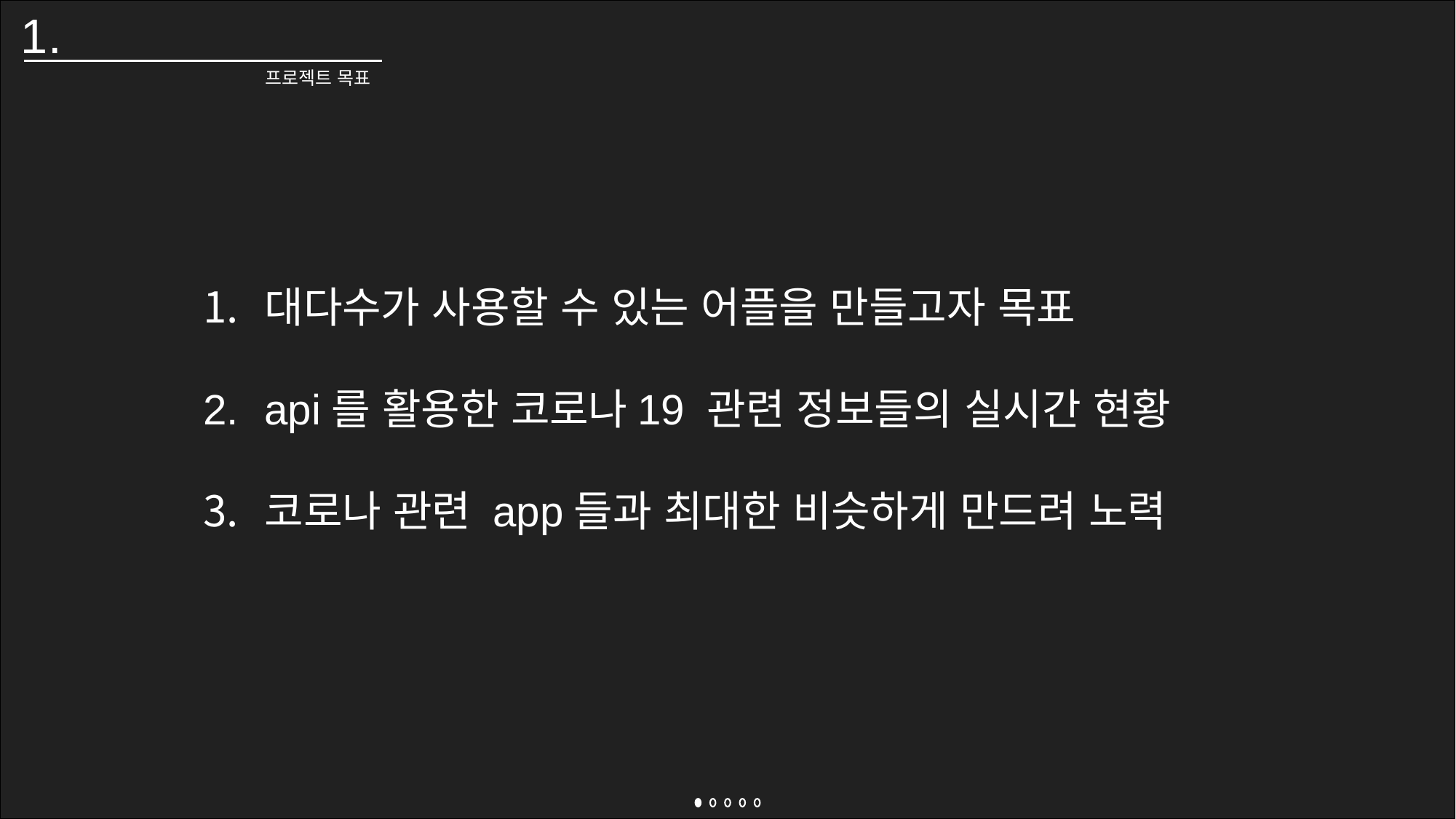

1.
프로젝트 목표
대다수가 사용할 수 있는 어플을 만들고자 목표

api를 활용한 코로나19 관련 정보들의 실시간 현황

코로나 관련 app들과 최대한 비슷하게 만드려 노력